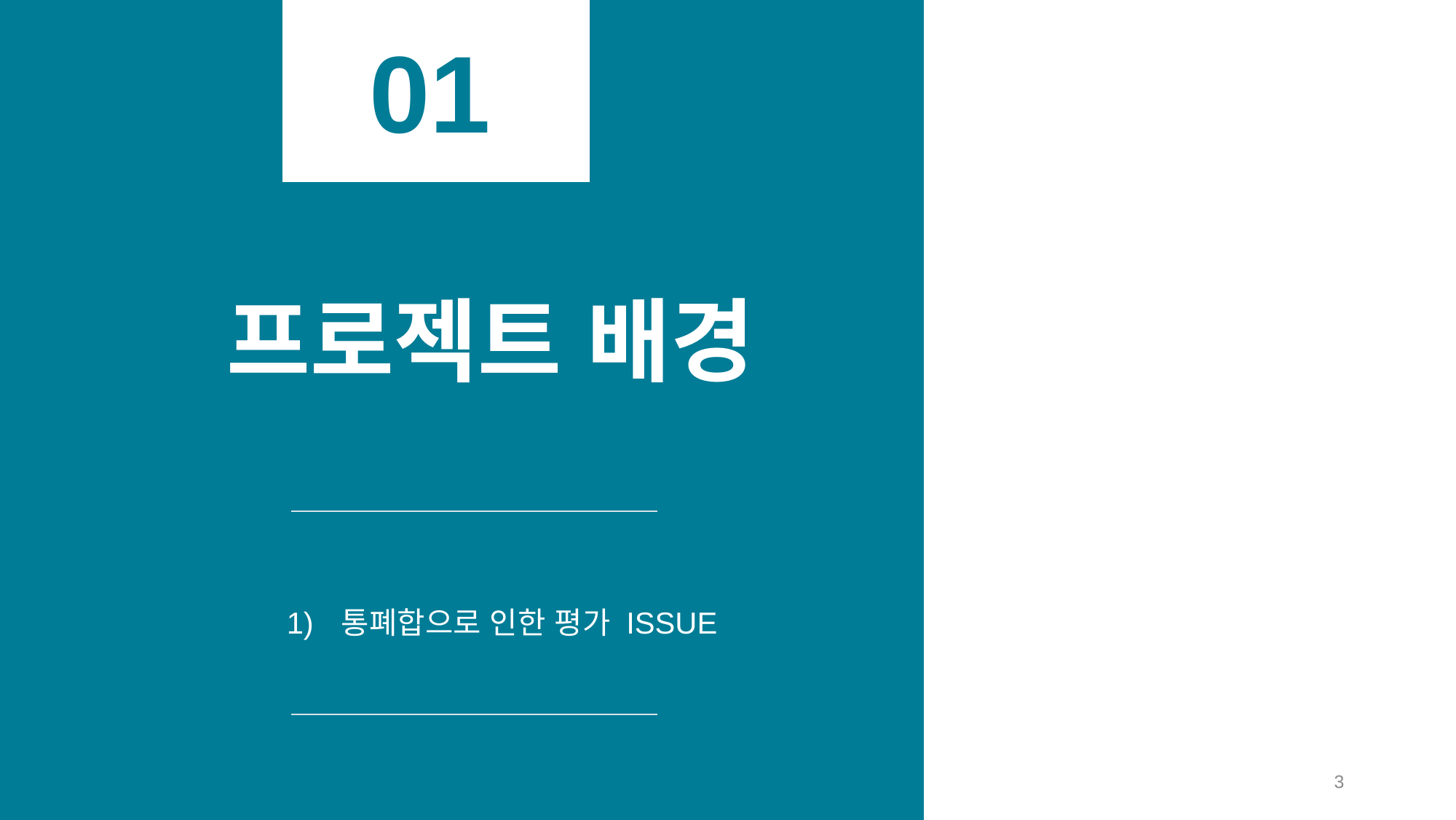

01
# 프로젝트 배경
통폐합으로 인한 평가 ISSUE
3